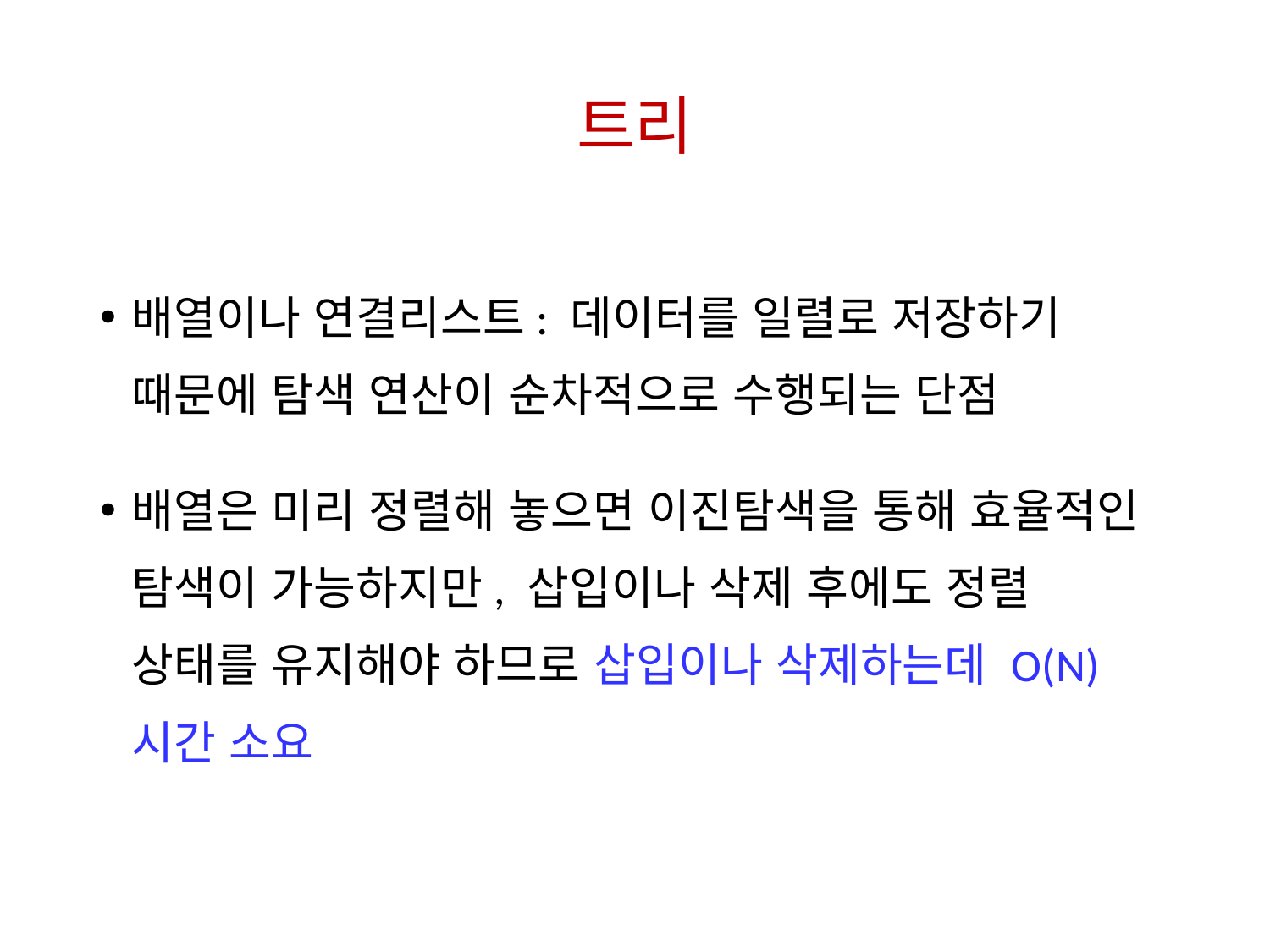

# 트리
배열이나 연결리스트: 데이터를 일렬로 저장하기 때문에 탐색 연산이 순차적으로 수행되는 단점
배열은 미리 정렬해 놓으면 이진탐색을 통해 효율적인 탐색이 가능하지만, 삽입이나 삭제 후에도 정렬 상태를 유지해야 하므로 삽입이나 삭제하는데 O(N) 시간 소요